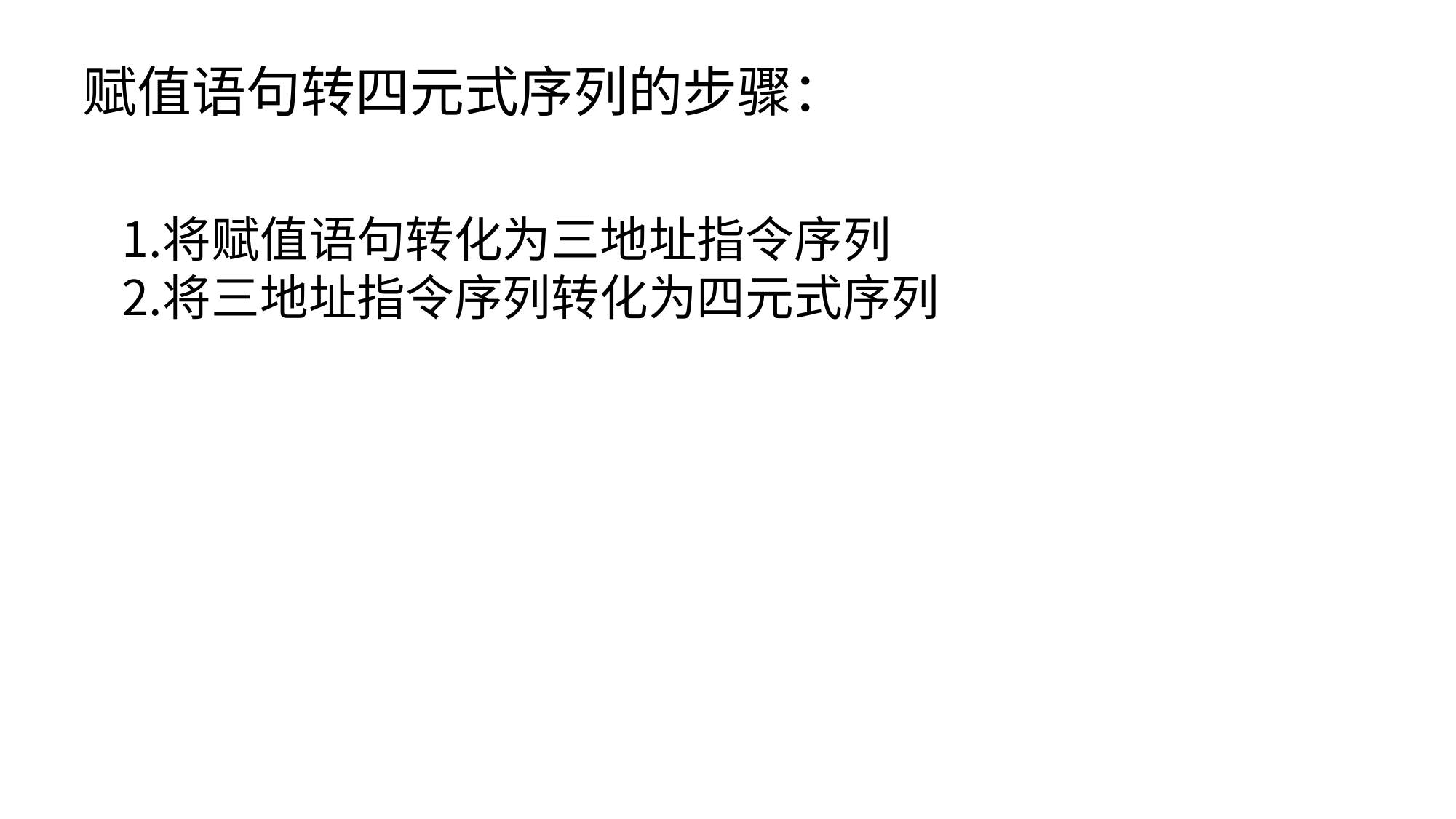

赋值语句转四元式序列的步骤：
将赋值语句转化为三地址指令序列
将三地址指令序列转化为四元式序列